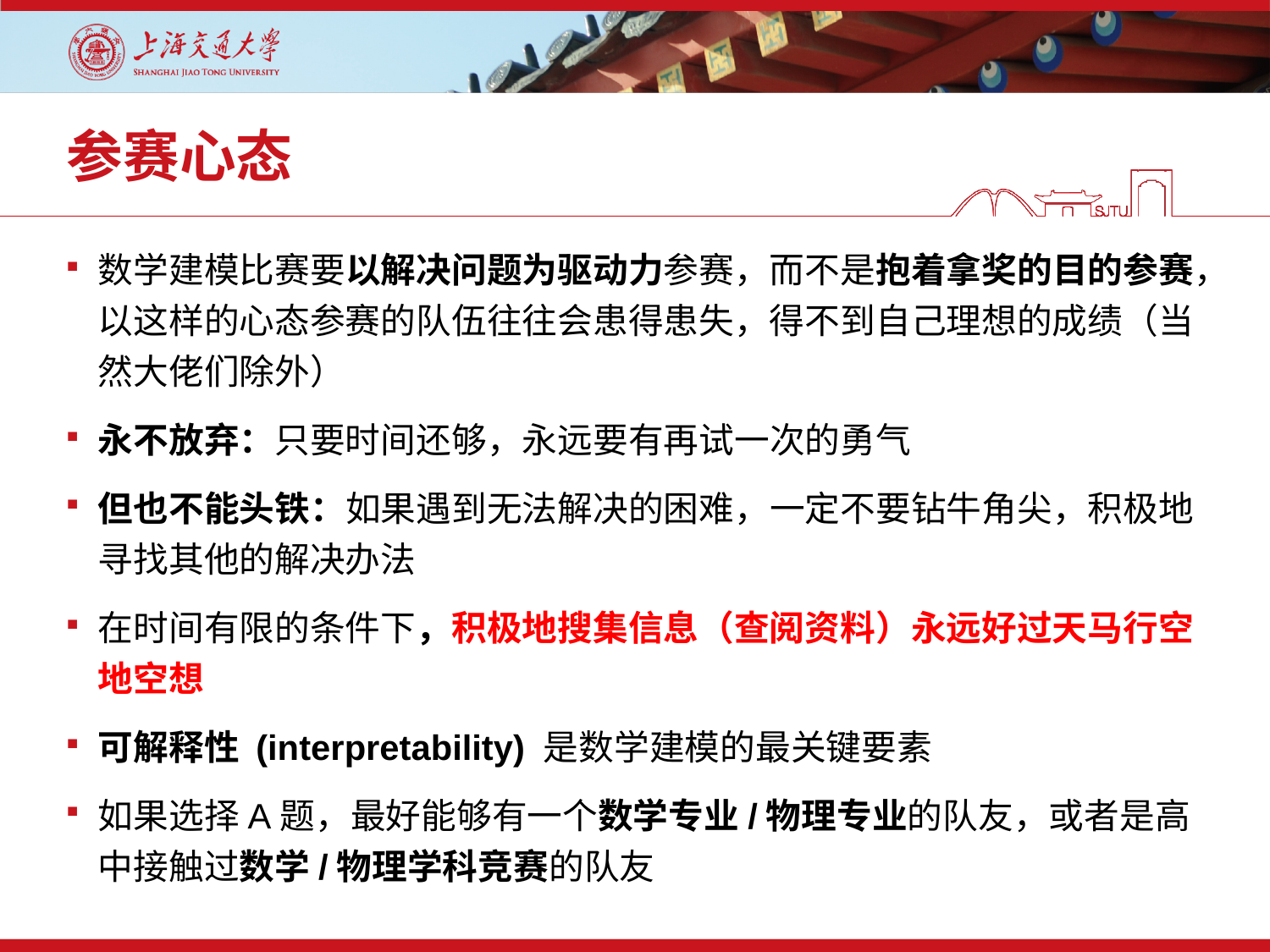

# 参赛心态
数学建模比赛要以解决问题为驱动力参赛，而不是抱着拿奖的目的参赛，以这样的心态参赛的队伍往往会患得患失，得不到自己理想的成绩（当然大佬们除外）
永不放弃：只要时间还够，永远要有再试一次的勇气
但也不能头铁：如果遇到无法解决的困难，一定不要钻牛角尖，积极地寻找其他的解决办法
在时间有限的条件下，积极地搜集信息（查阅资料）永远好过天马行空地空想
可解释性 (interpretability) 是数学建模的最关键要素
如果选择A题，最好能够有一个数学专业/物理专业的队友，或者是高中接触过数学/物理学科竞赛的队友